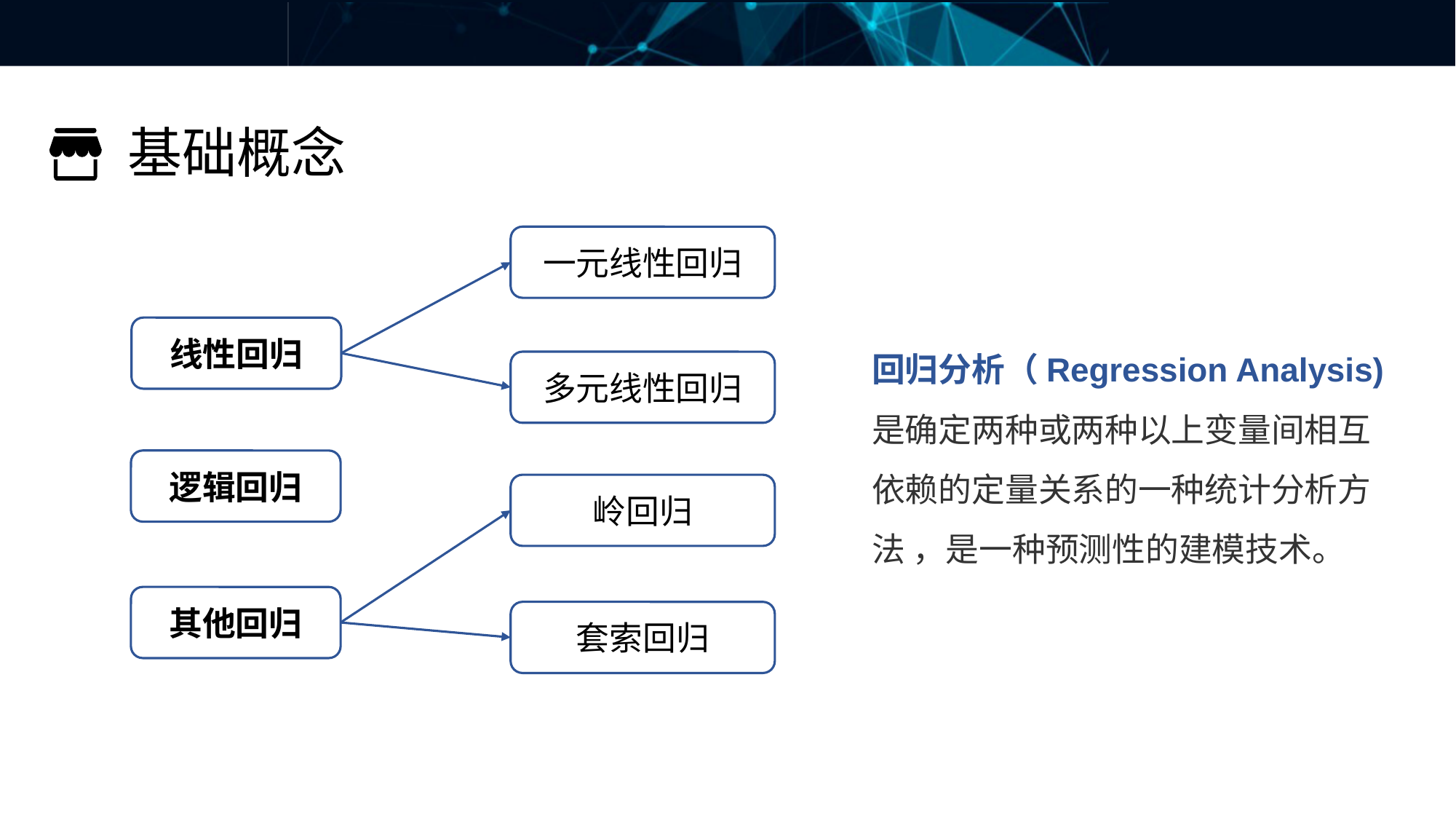

基础概念

一元线性回归
线性回归
回归分析（Regression Analysis)是确定两种或两种以上变量间相互依赖的定量关系的一种统计分析方法 ，是一种预测性的建模技术。
多元线性回归
逻辑回归
岭回归
其他回归
套索回归